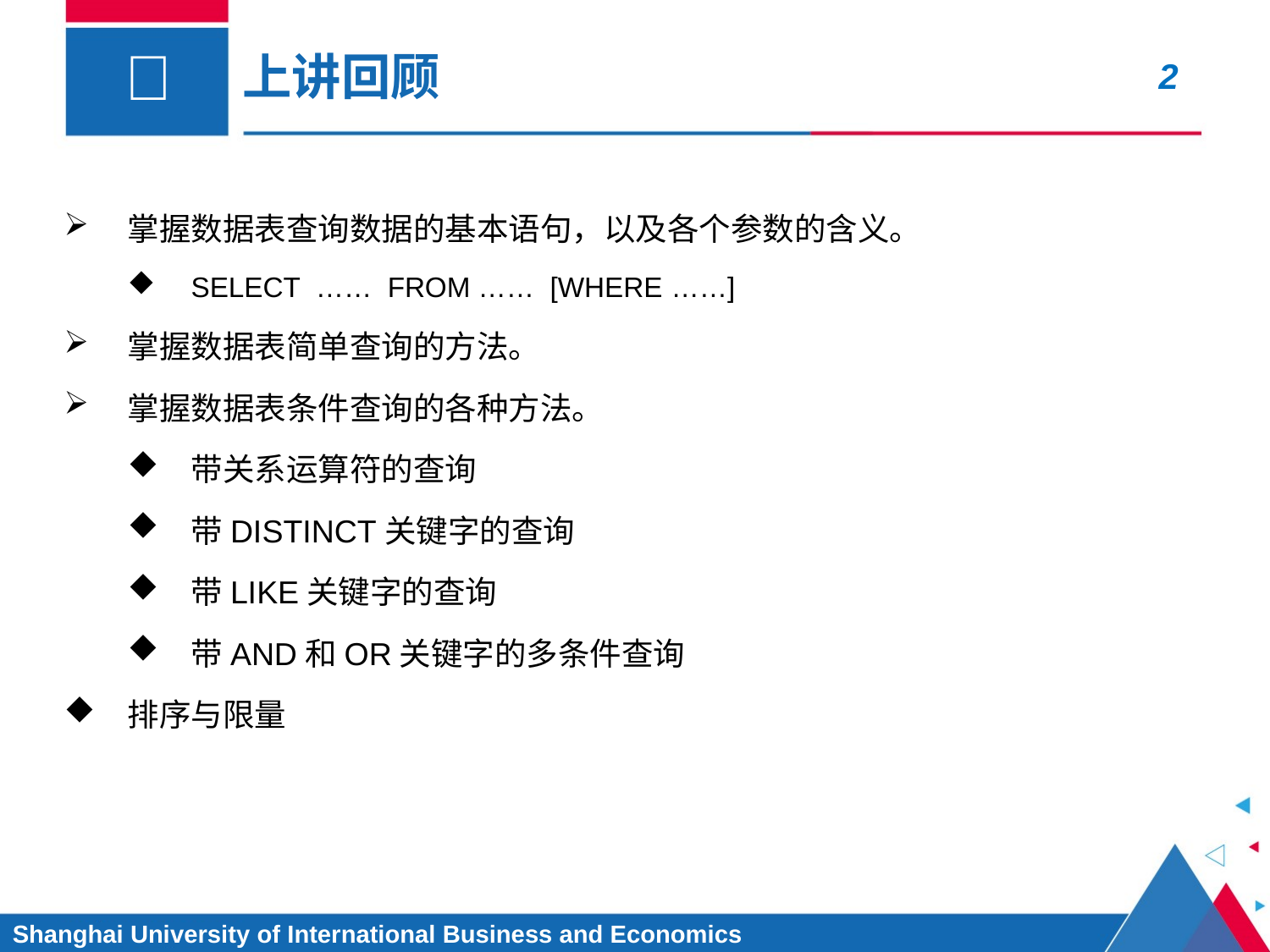

# 上讲回顾
掌握数据表查询数据的基本语句，以及各个参数的含义。
SELECT  ……  FROM ……  [WHERE ……]
掌握数据表简单查询的方法。
掌握数据表条件查询的各种方法。
带关系运算符的查询
带DISTINCT关键字的查询
带LIKE关键字的查询
带AND和OR关键字的多条件查询
排序与限量